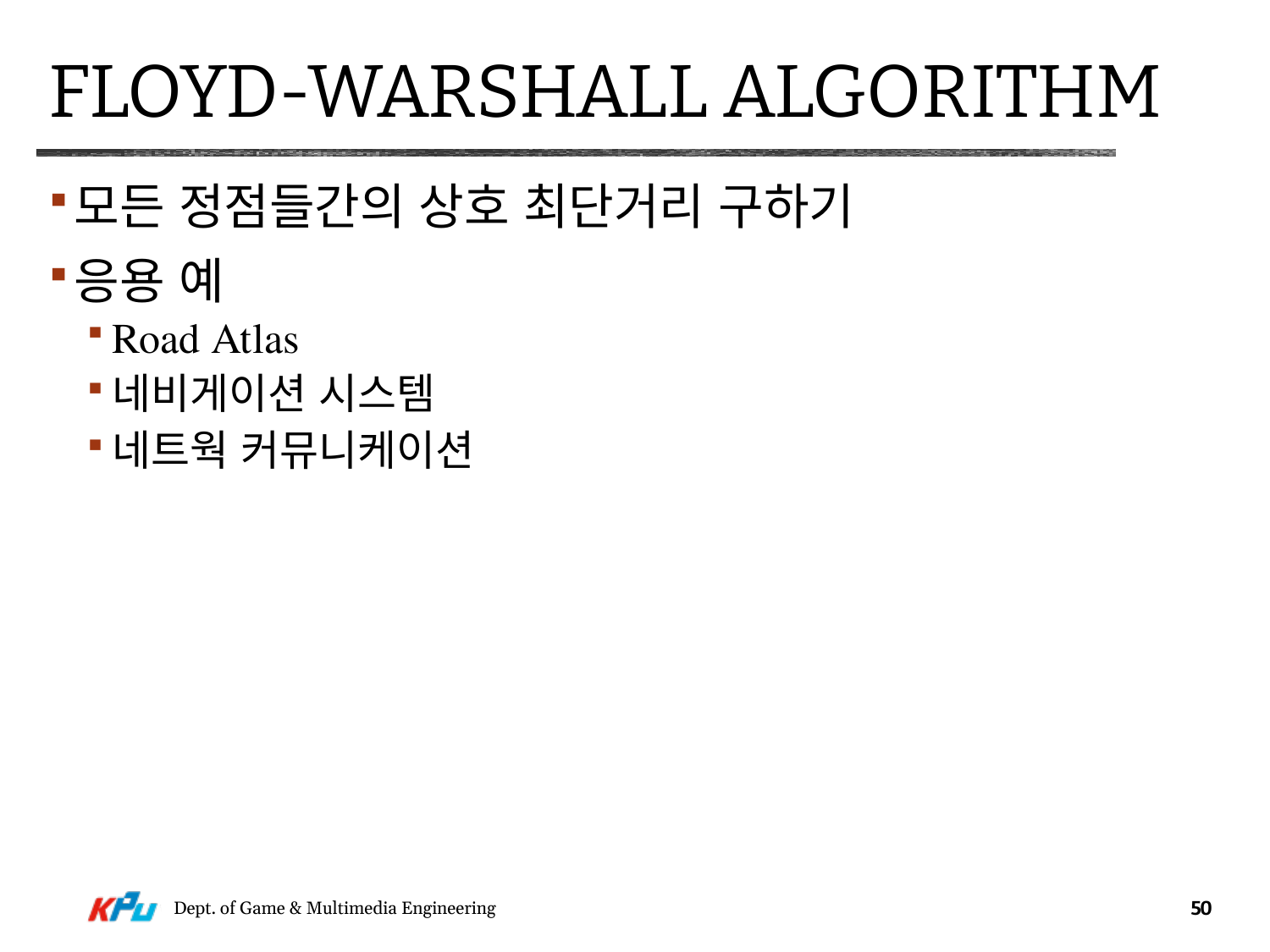

# Floyd-Warshall Algorithm
모든 정점들간의 상호 최단거리 구하기
응용 예
Road Atlas
네비게이션 시스템
네트웍 커뮤니케이션
Dept. of Game & Multimedia Engineering
50